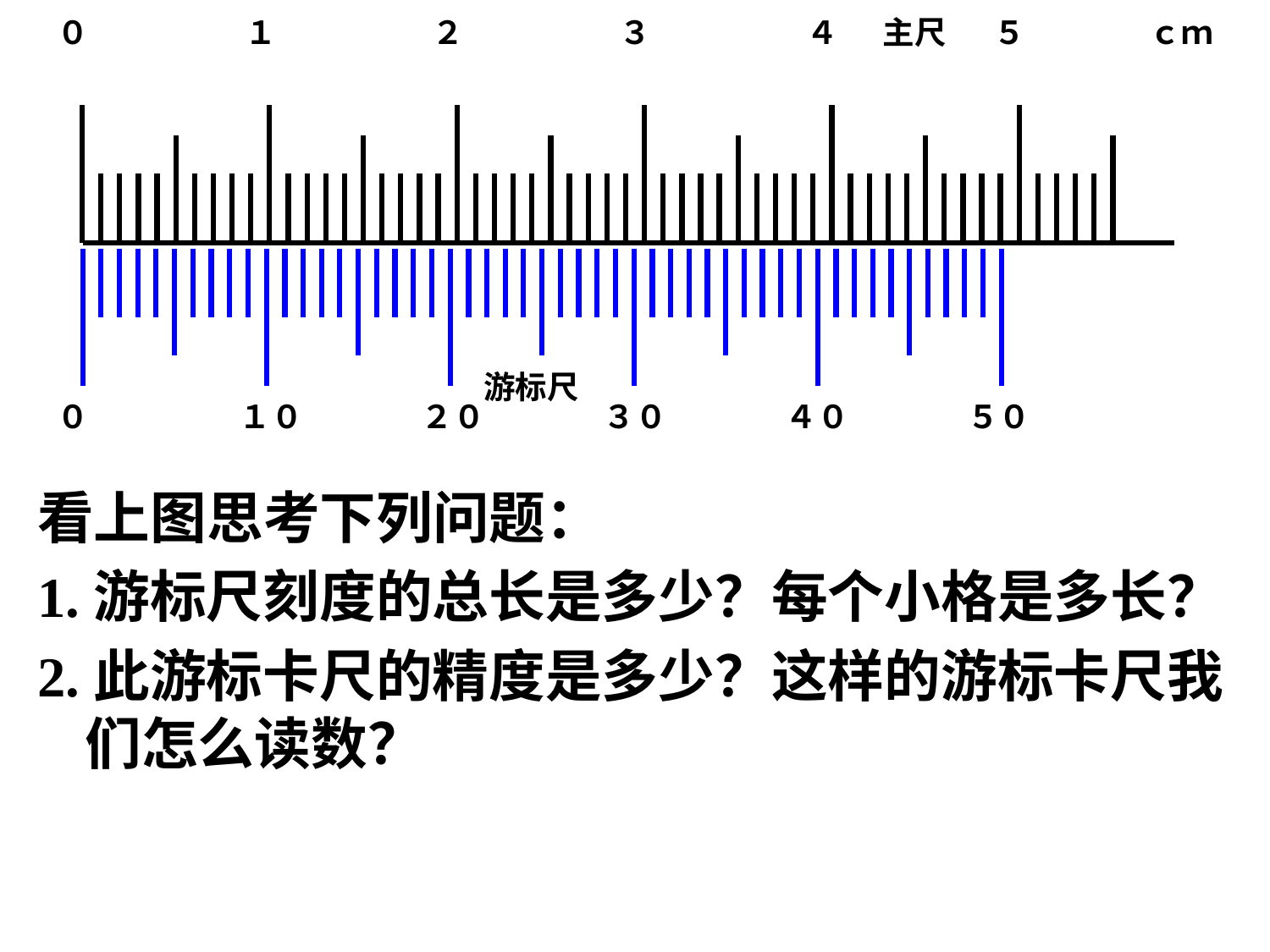

０
１
２
３
４
主尺
５
ｃｍ
游标尺
０
１０
２０
３０
４０
５０

看上图思考下列问题：
1.游标尺刻度的总长是多少？每个小格是多长？
2.此游标卡尺的精度是多少？这样的游标卡尺我们怎么读数？